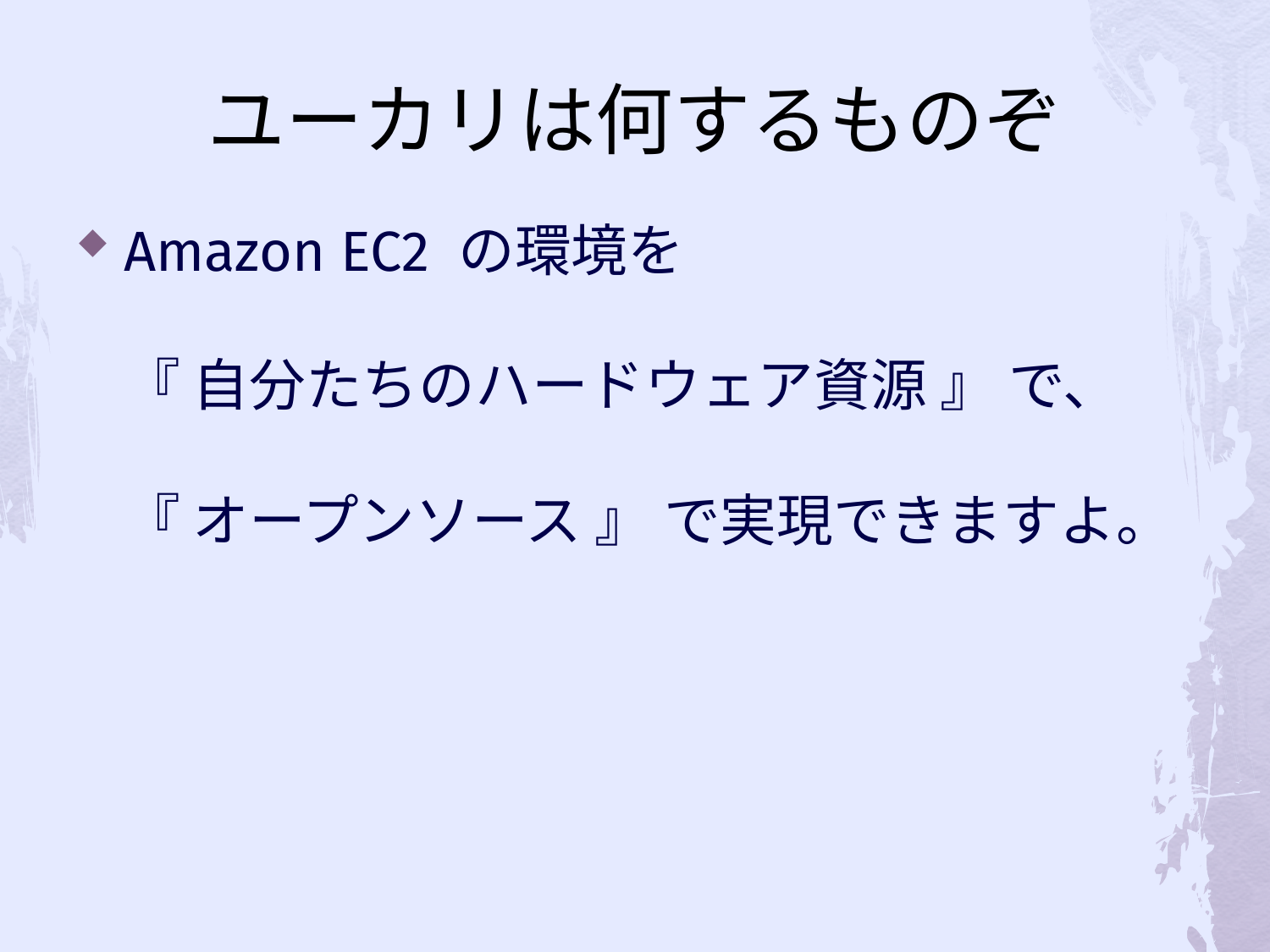

# ユーカリは何するものぞ
Amazon EC2 の環境を
『 自分たちのハードウェア資源 』 で、
『 オープンソース 』 で実現できますよ。